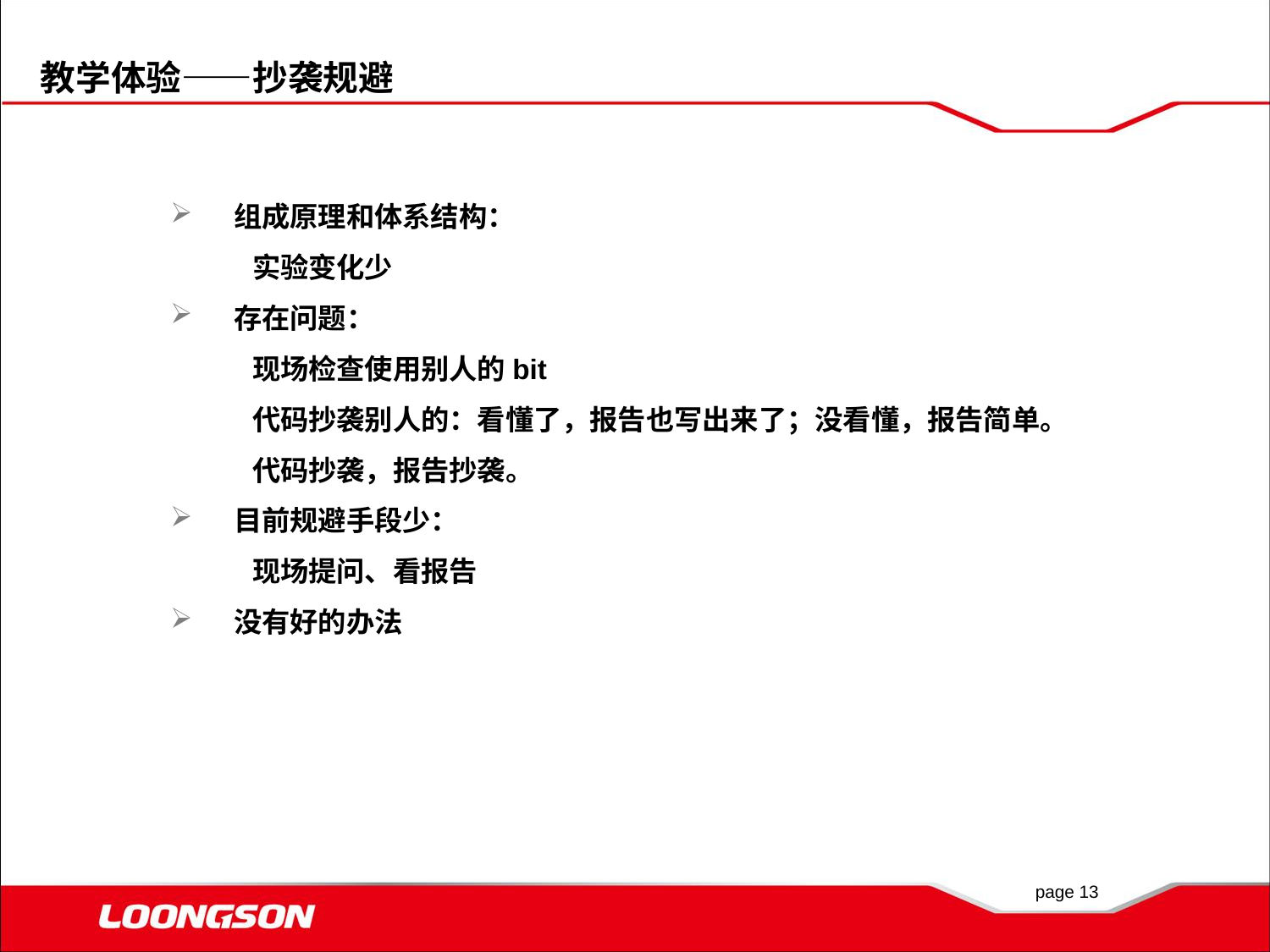

教学体验——抄袭规避
组成原理和体系结构：
	实验变化少
存在问题：
	现场检查使用别人的bit
	代码抄袭别人的：看懂了，报告也写出来了；没看懂，报告简单。
	代码抄袭，报告抄袭。
目前规避手段少：
	现场提问、看报告
没有好的办法
page 13